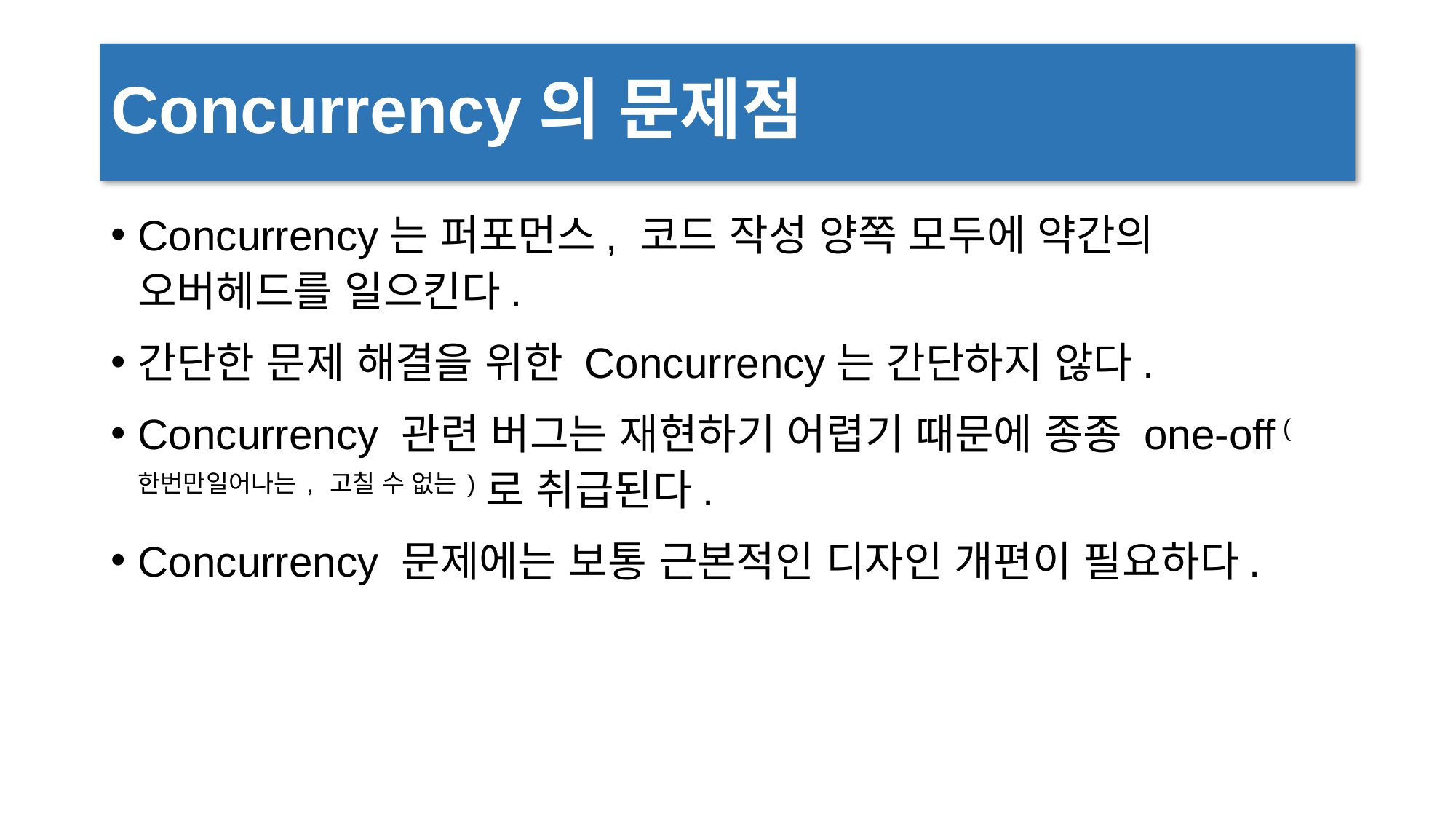

# Concurrency의 문제점
Concurrency는 퍼포먼스, 코드 작성 양쪽 모두에 약간의 오버헤드를 일으킨다.
간단한 문제 해결을 위한 Concurrency는 간단하지 않다.
Concurrency 관련 버그는 재현하기 어렵기 때문에 종종 one-off (한번만일어나는, 고칠 수 없는)로 취급된다.
Concurrency 문제에는 보통 근본적인 디자인 개편이 필요하다.